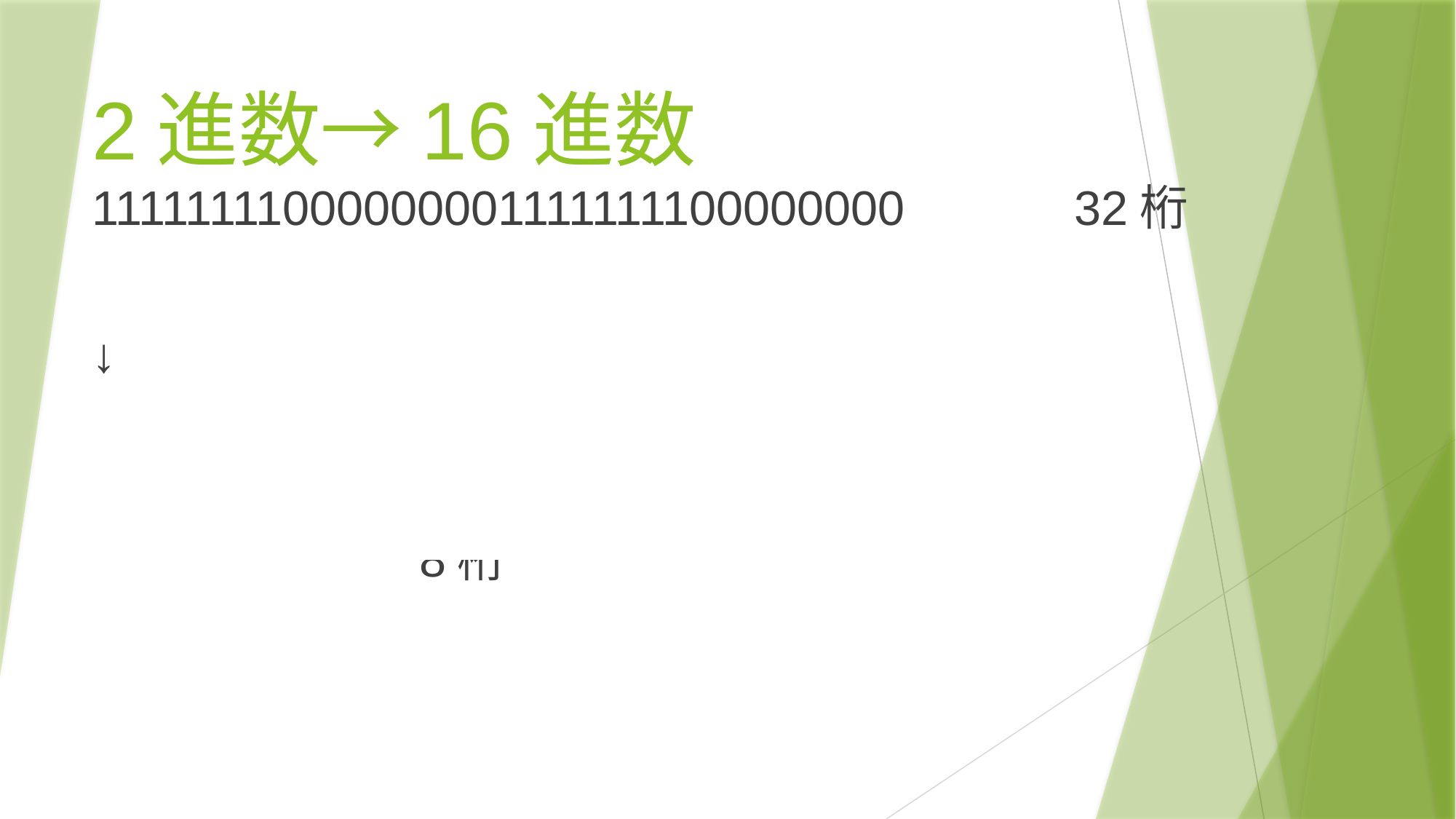

# 2進数→16進数
11111111000000001111111100000000		32桁

↓

FF00FF00												8桁